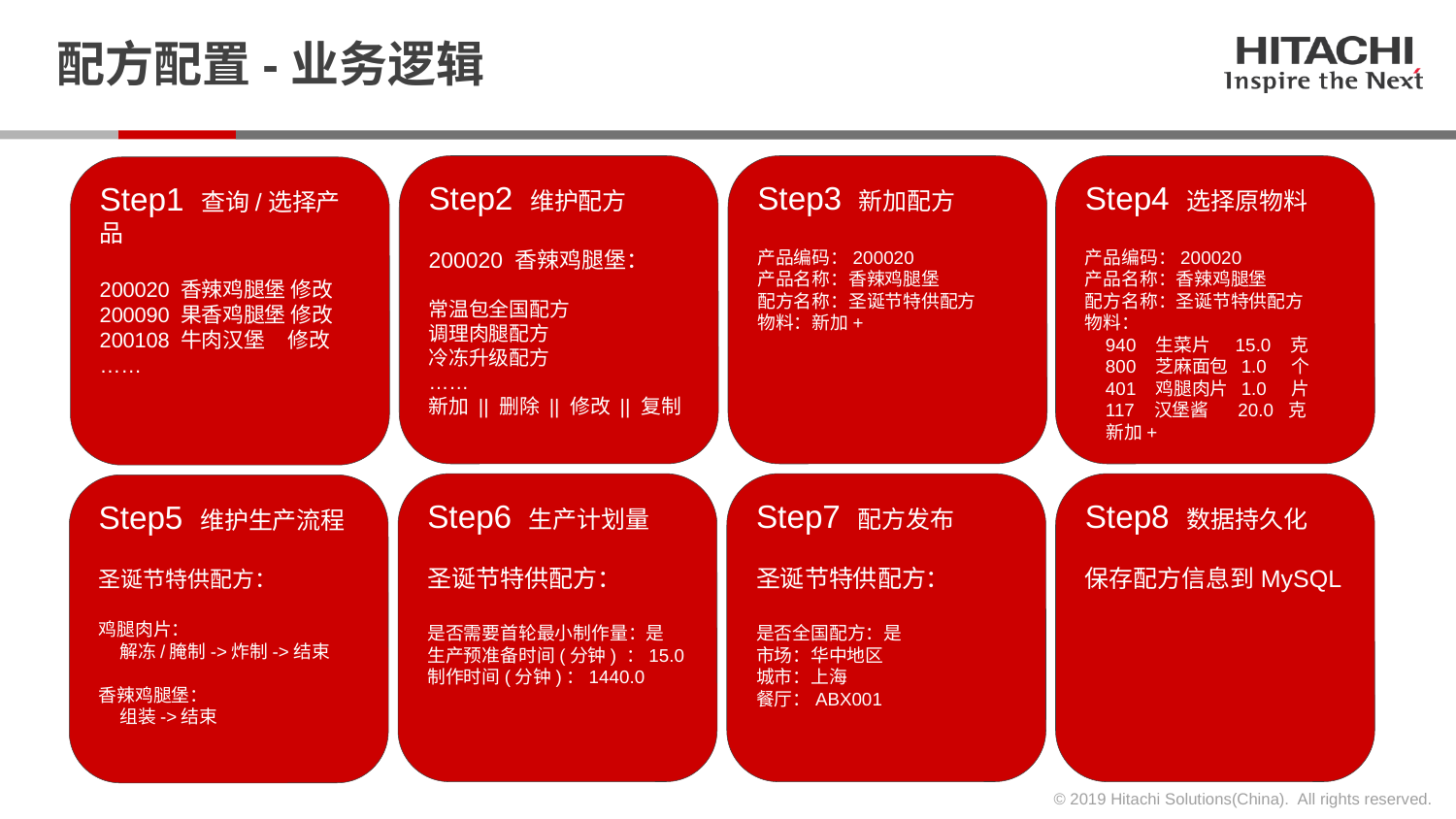

# 配方配置-业务逻辑
Step2 维护配方

200020 香辣鸡腿堡：

常温包全国配方
调理肉腿配方
冷冻升级配方
……
新加 || 删除 || 修改 || 复制

Step3 新加配方

产品编码：200020
产品名称：香辣鸡腿堡
配方名称：圣诞节特供配方
物料：新加+

Step4 选择原物料

产品编码：200020
产品名称：香辣鸡腿堡
配方名称：圣诞节特供配方
物料：
    940   生菜片     15.0   克
    800   芝麻面包  1.0    个
    401   鸡腿肉片  1.0    片
    117   汉堡酱      20.0  克
    新加+

Step1 查询/选择产品

200020 香辣鸡腿堡 修改
200090 果香鸡腿堡 修改
200108 牛肉汉堡     修改
……

Step6 生产计划量

圣诞节特供配方：

是否需要首轮最小制作量：是
生产预准备时间(分钟) ：15.0
制作时间(分钟)：1440.0

Step7 配方发布

圣诞节特供配方：

是否全国配方：是
市场：华中地区
城市：上海
餐厅：ABX001

Step8 数据持久化

保存配方信息到MySQL

Step5 维护生产流程

圣诞节特供配方：

鸡腿肉片：
    解冻/腌制->炸制->结束

香辣鸡腿堡：
    组装->结束